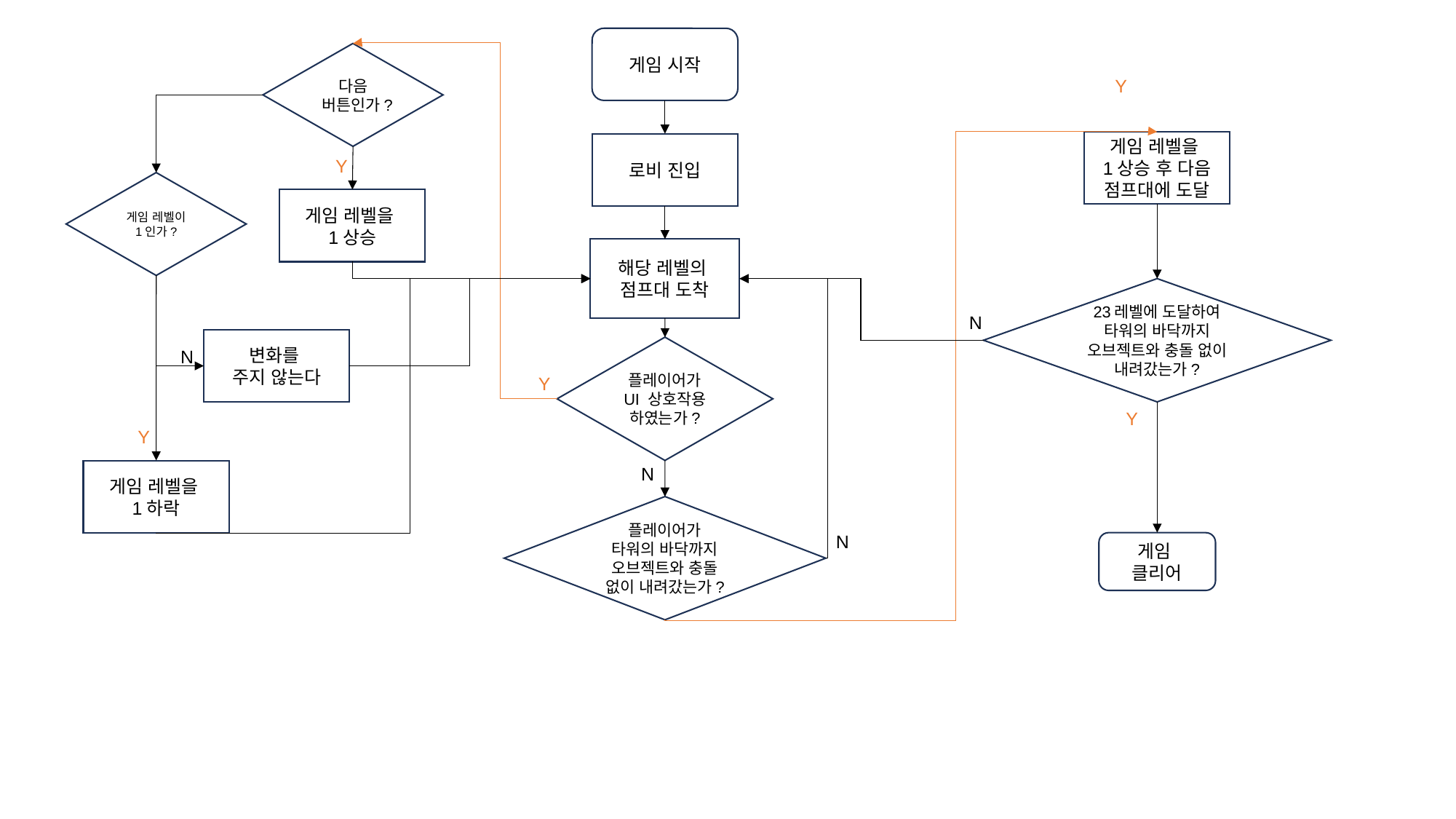

게임 시작
다음
버튼인가?
Y
게임 레벨을
1상승 후 다음 점프대에 도달
로비 진입
Y
게임 레벨이 1인가?
게임 레벨을
1상승
해당 레벨의
점프대 도착
23레벨에 도달하여 타워의 바닥까지 오브젝트와 충돌 없이 내려갔는가?
N
변화를
주지 않는다
플레이어가 UI 상호작용 하였는가?
N
Y
Y
Y
N
게임 레벨을
1하락
플레이어가
타워의 바닥까지
오브젝트와 충돌 없이 내려갔는가?
N
게임
클리어